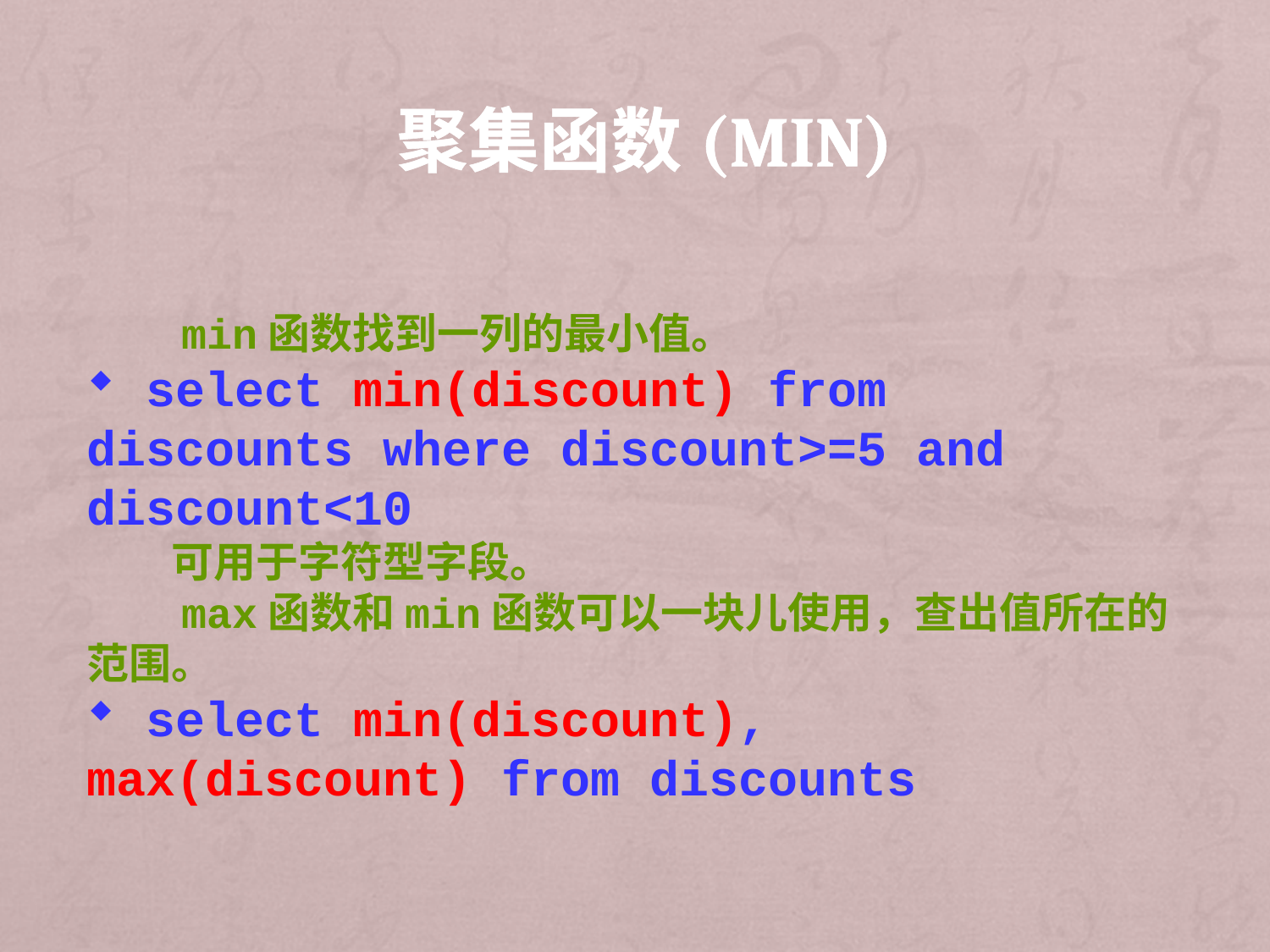

# 聚集函数(min)
　　min函数找到一列的最小值。
 select min(discount) from discounts where discount>=5 and discount<10
　　可用于字符型字段。
　　max函数和min函数可以一块儿使用，查出值所在的范围。
 select min(discount), max(discount) from discounts